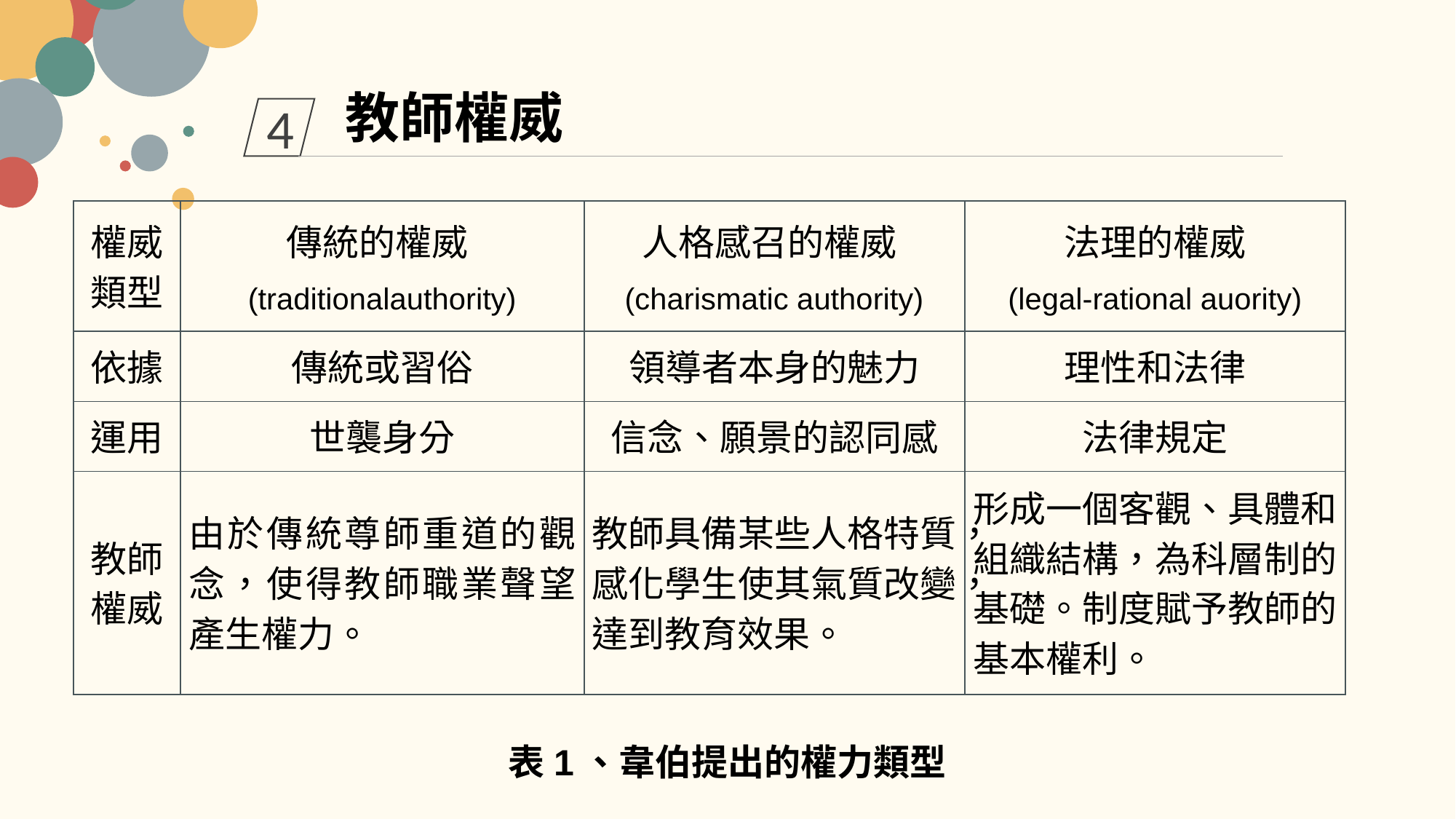

教師權威
4
| 權威類型 | 傳統的權威(traditionalauthority) | 人格感召的權威(charismatic authority) | 法理的權威 (legal-rational auority) |
| --- | --- | --- | --- |
| 依據 | 傳統或習俗 | 領導者本身的魅力 | 理性和法律 |
| 運用 | 世襲身分 | 信念、願景的認同感 | 法律規定 |
| 教師權威 | 由於傳統尊師重道的觀念，使得教師職業聲望產生權力。 | 教師具備某些人格特質，感化學生使其氣質改變，達到教育效果。 | 形成一個客觀、具體和組織結構，為科層制的基礎。制度賦予教師的基本權利。 |
表1、韋伯提出的權力類型